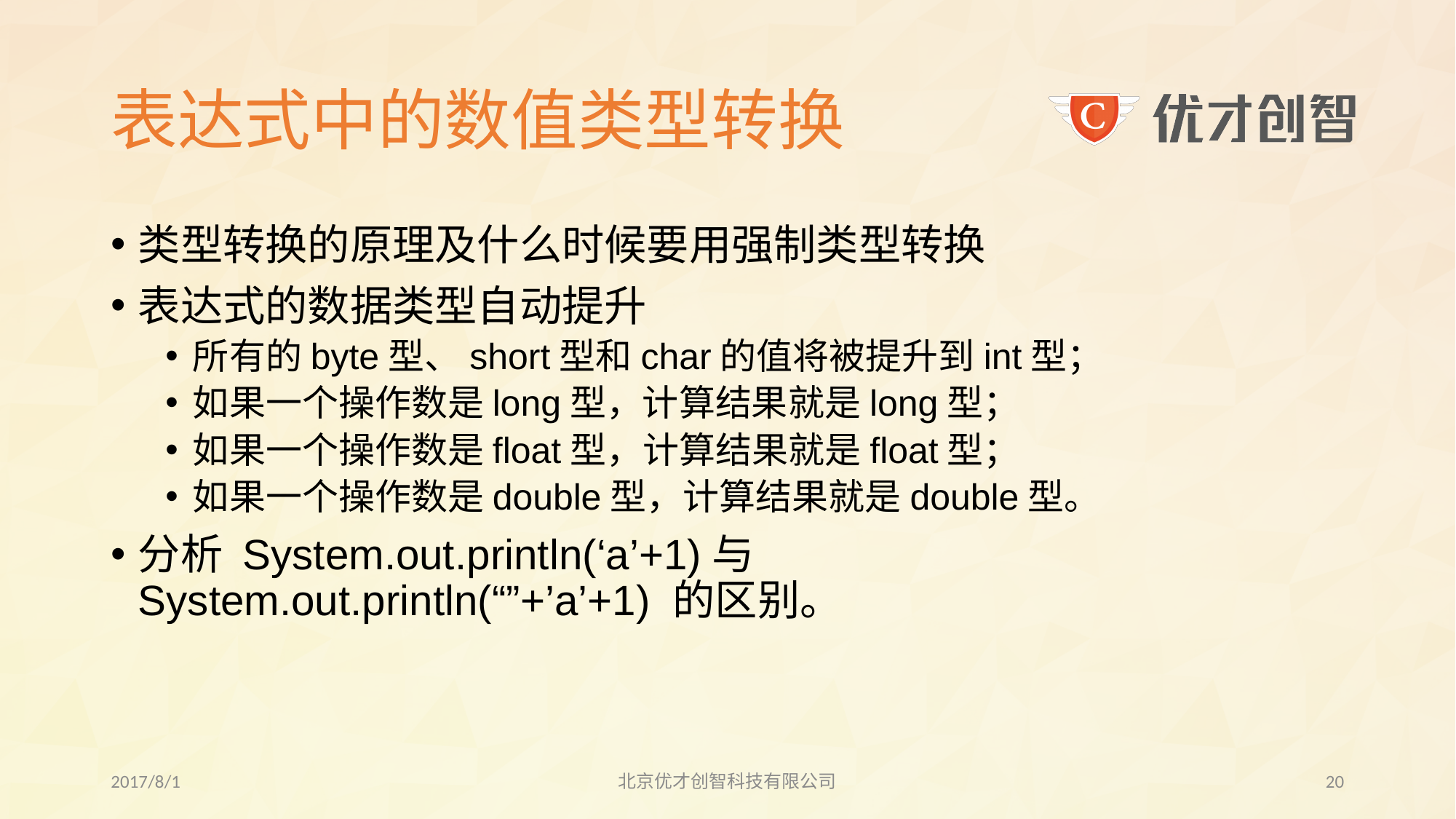

# 表达式中的数值类型转换
类型转换的原理及什么时候要用强制类型转换
表达式的数据类型自动提升
所有的byte型、short型和char的值将被提升到int型；
如果一个操作数是long型，计算结果就是long型；
如果一个操作数是float型，计算结果就是float型；
如果一个操作数是double型，计算结果就是double型。
分析 System.out.println(‘a’+1)与  	               System.out.println(“”+’a’+1) 的区别。
2017/8/1
北京优才创智科技有限公司
20